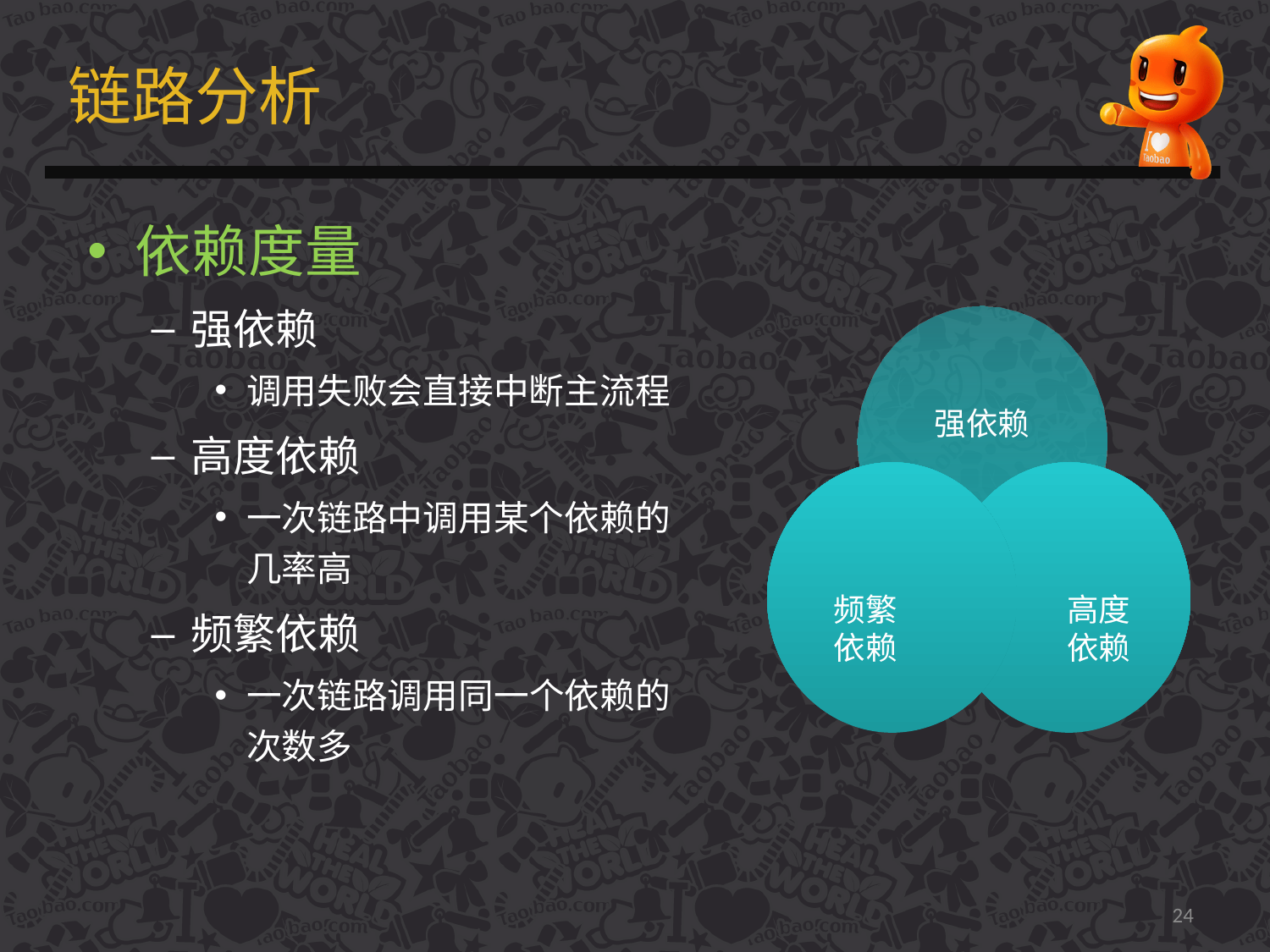

# 链路分析
依赖度量
强依赖
调用失败会直接中断主流程
高度依赖
一次链路中调用某个依赖的
几率高
频繁依赖
一次链路调用同一个依赖的
次数多
强依赖
高度
依赖
频繁
依赖
24